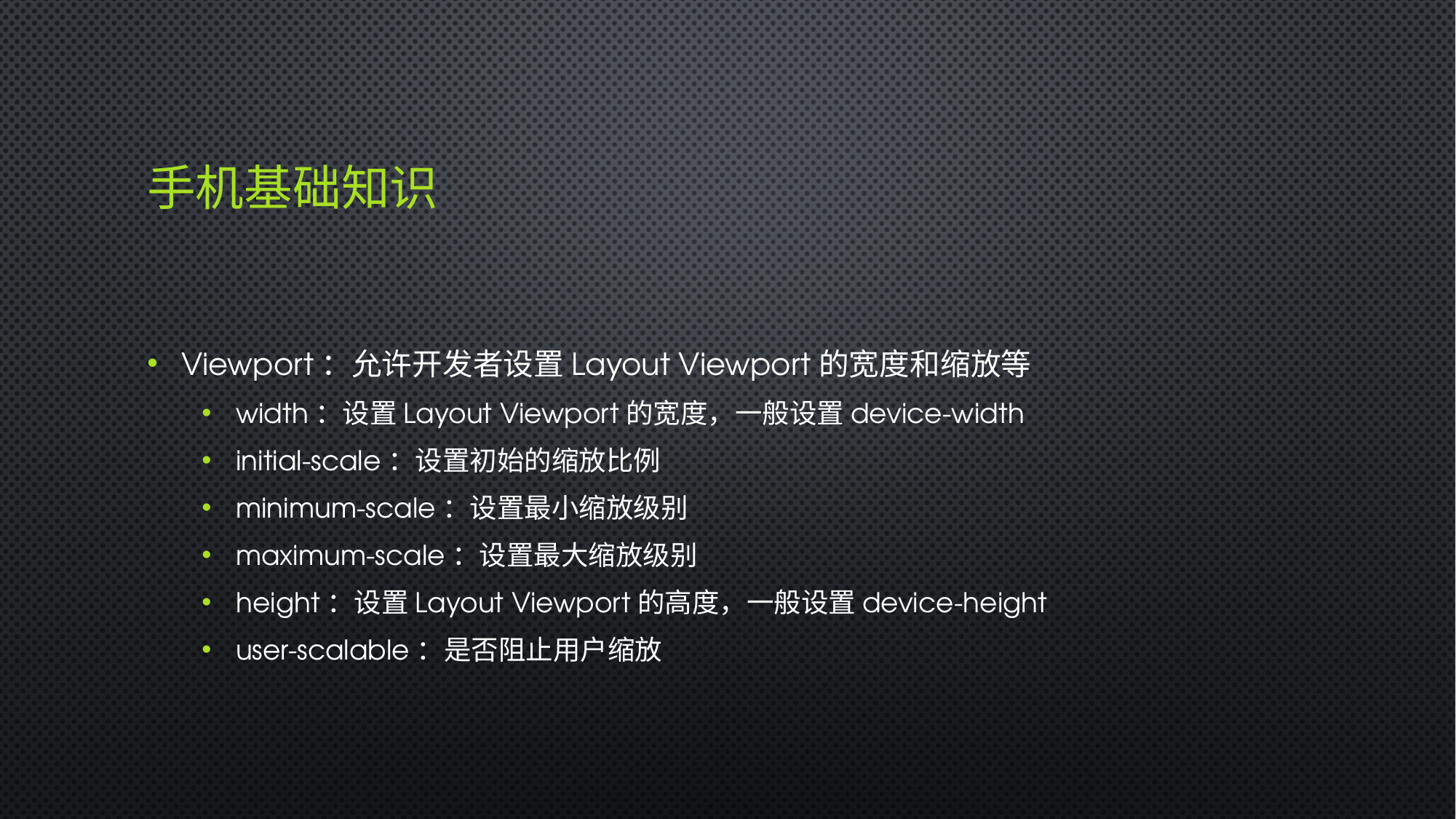

# 手机基础知识
Viewport：允许开发者设置Layout Viewport的宽度和缩放等
width：设置Layout Viewport的宽度，一般设置device-width
initial-scale：设置初始的缩放比例
minimum-scale：设置最小缩放级别
maximum-scale：设置最大缩放级别
height：设置Layout Viewport的高度，一般设置device-height
user-scalable：是否阻止用户缩放